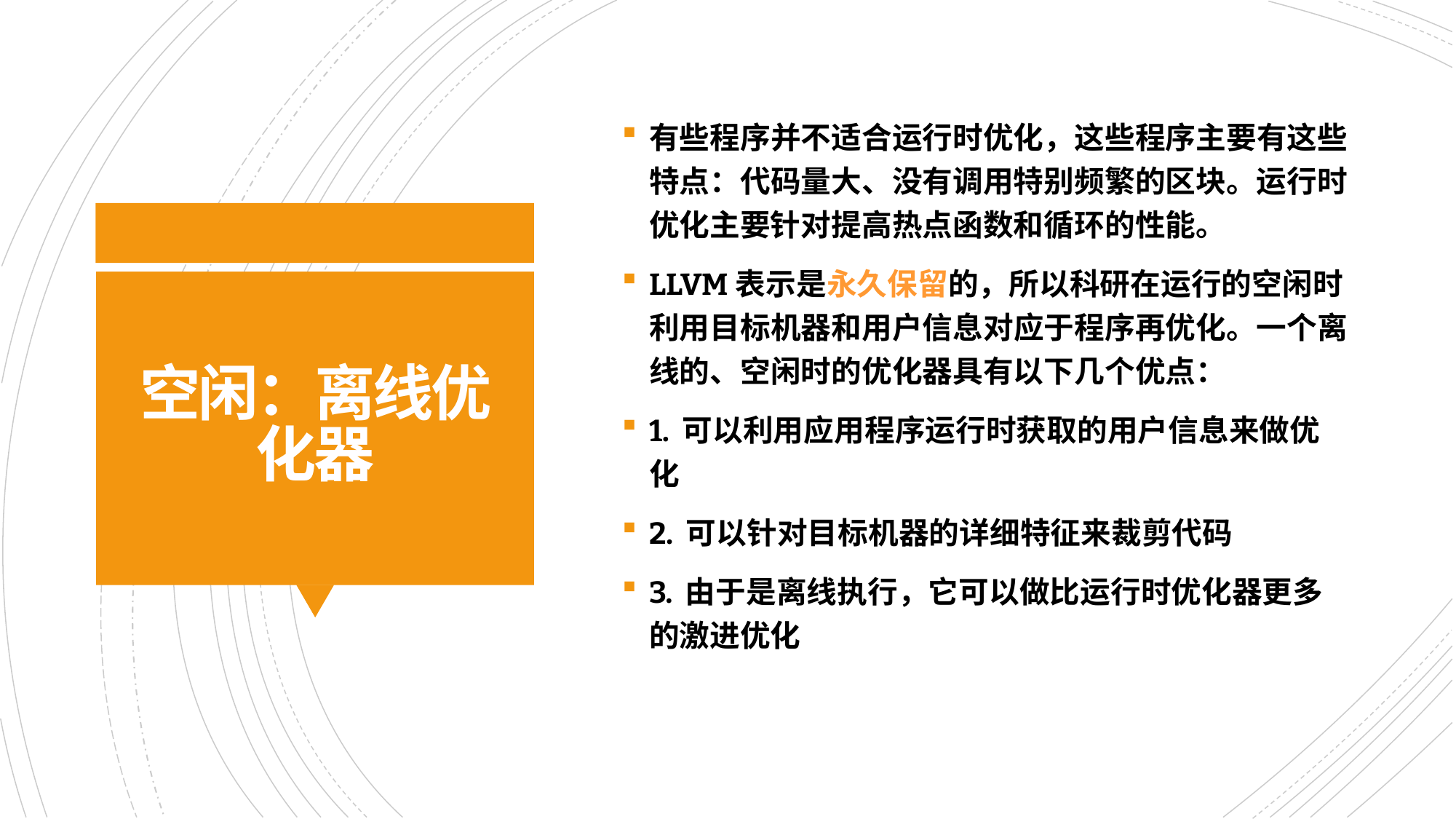

有些程序并不适合运行时优化，这些程序主要有这些特点：代码量大、没有调用特别频繁的区块。运行时优化主要针对提高热点函数和循环的性能。
LLVM表示是永久保留的，所以科研在运行的空闲时利用目标机器和用户信息对应于程序再优化。一个离线的、空闲时的优化器具有以下几个优点：
1. 可以利用应用程序运行时获取的用户信息来做优化
2. 可以针对目标机器的详细特征来裁剪代码
3. 由于是离线执行，它可以做比运行时优化器更多的激进优化

# 空闲：离线优化器